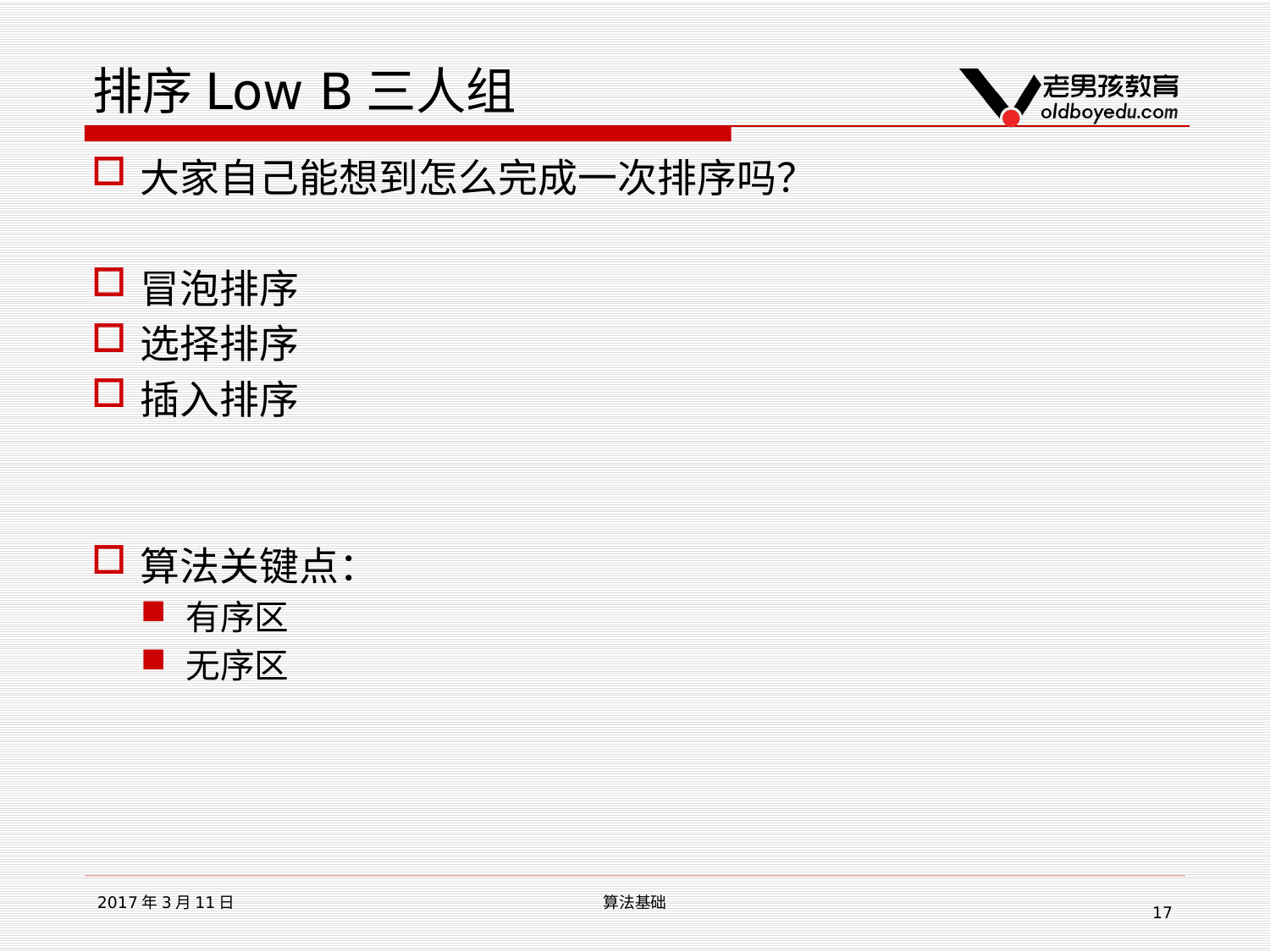

# 排序Low B三人组
大家自己能想到怎么完成一次排序吗？

冒泡排序
选择排序
插入排序

算法关键点：
有序区
无序区
2017年3月11日
算法基础
17